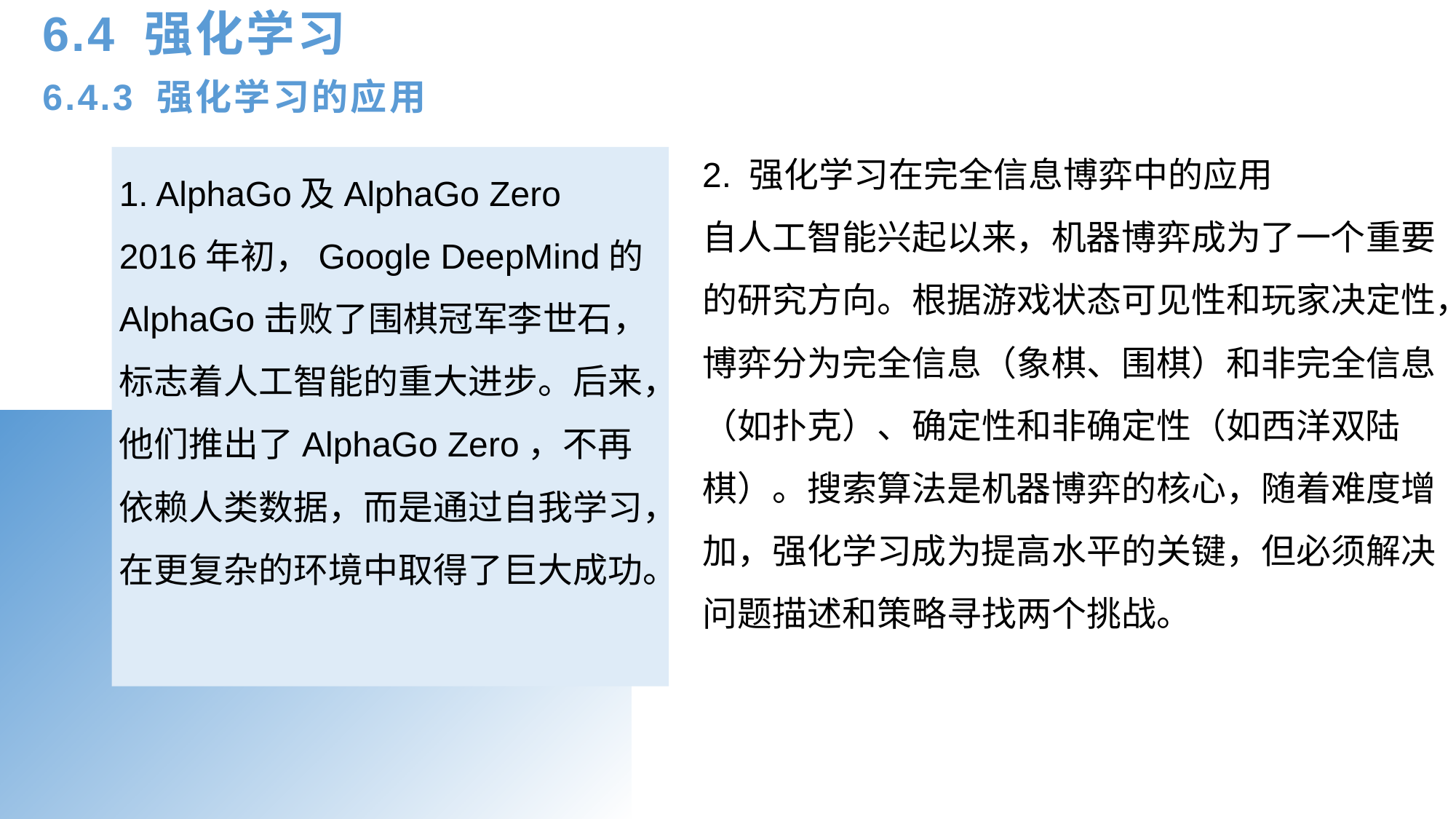

6.4 强化学习
6.4.3 强化学习的应用
2. 强化学习在完全信息博弈中的应用
自人工智能兴起以来，机器博弈成为了一个重要的研究方向。根据游戏状态可见性和玩家决定性，博弈分为完全信息（象棋、围棋）和非完全信息（如扑克）、确定性和非确定性（如西洋双陆棋）。搜索算法是机器博弈的核心，随着难度增加，强化学习成为提高水平的关键，但必须解决问题描述和策略寻找两个挑战。
1. AlphaGo及AlphaGo Zero
2016年初，Google DeepMind的AlphaGo击败了围棋冠军李世石，标志着人工智能的重大进步。后来，他们推出了AlphaGo Zero，不再依赖人类数据，而是通过自我学习，在更复杂的环境中取得了巨大成功。